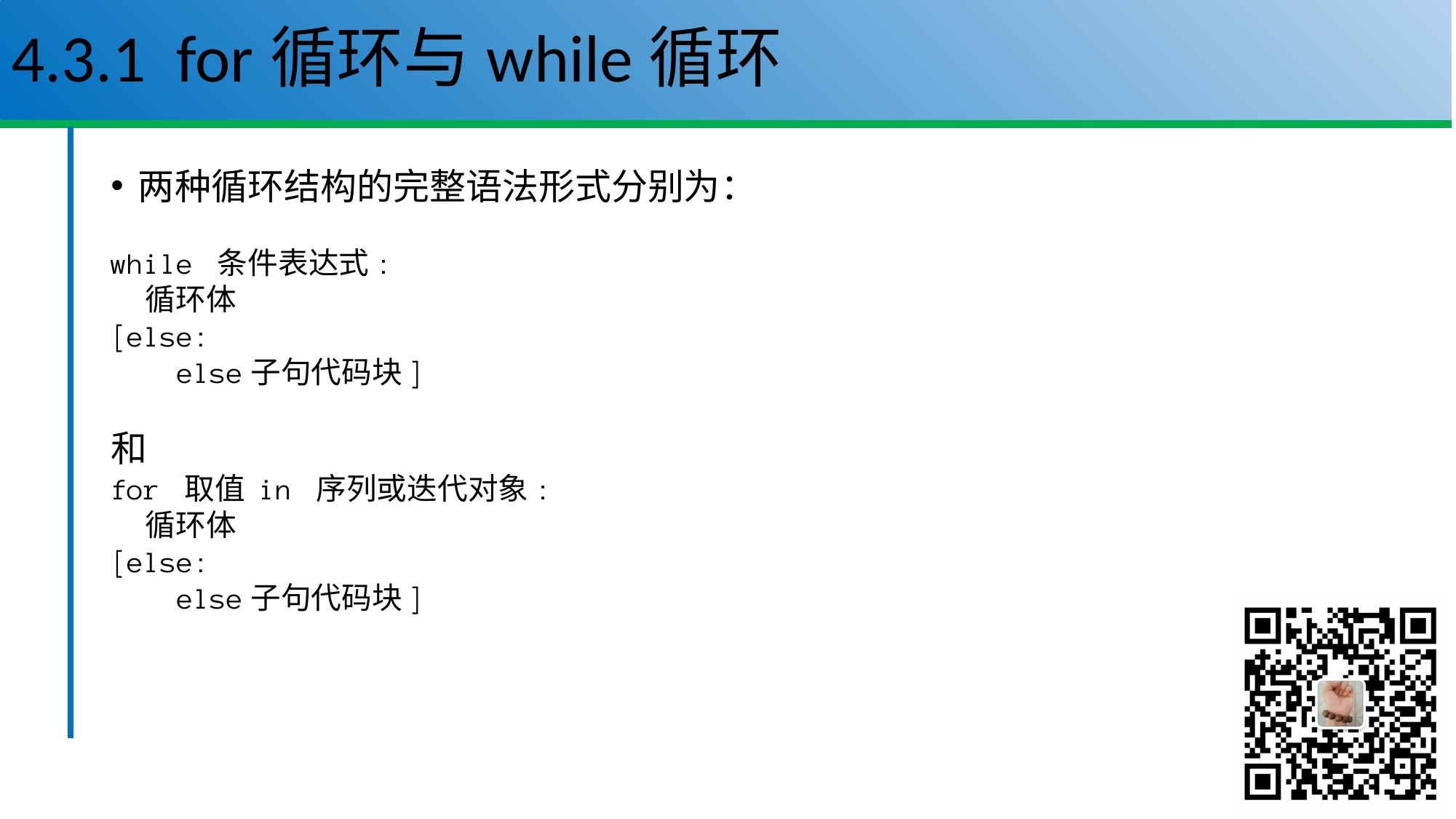

# 4.3.1  for循环与while循环
两种循环结构的完整语法形式分别为：

while 条件表达式:
    循环体
[else:
    else子句代码块]

和
for 取值 in 序列或迭代对象:
    循环体
[else:
    else子句代码块]
21